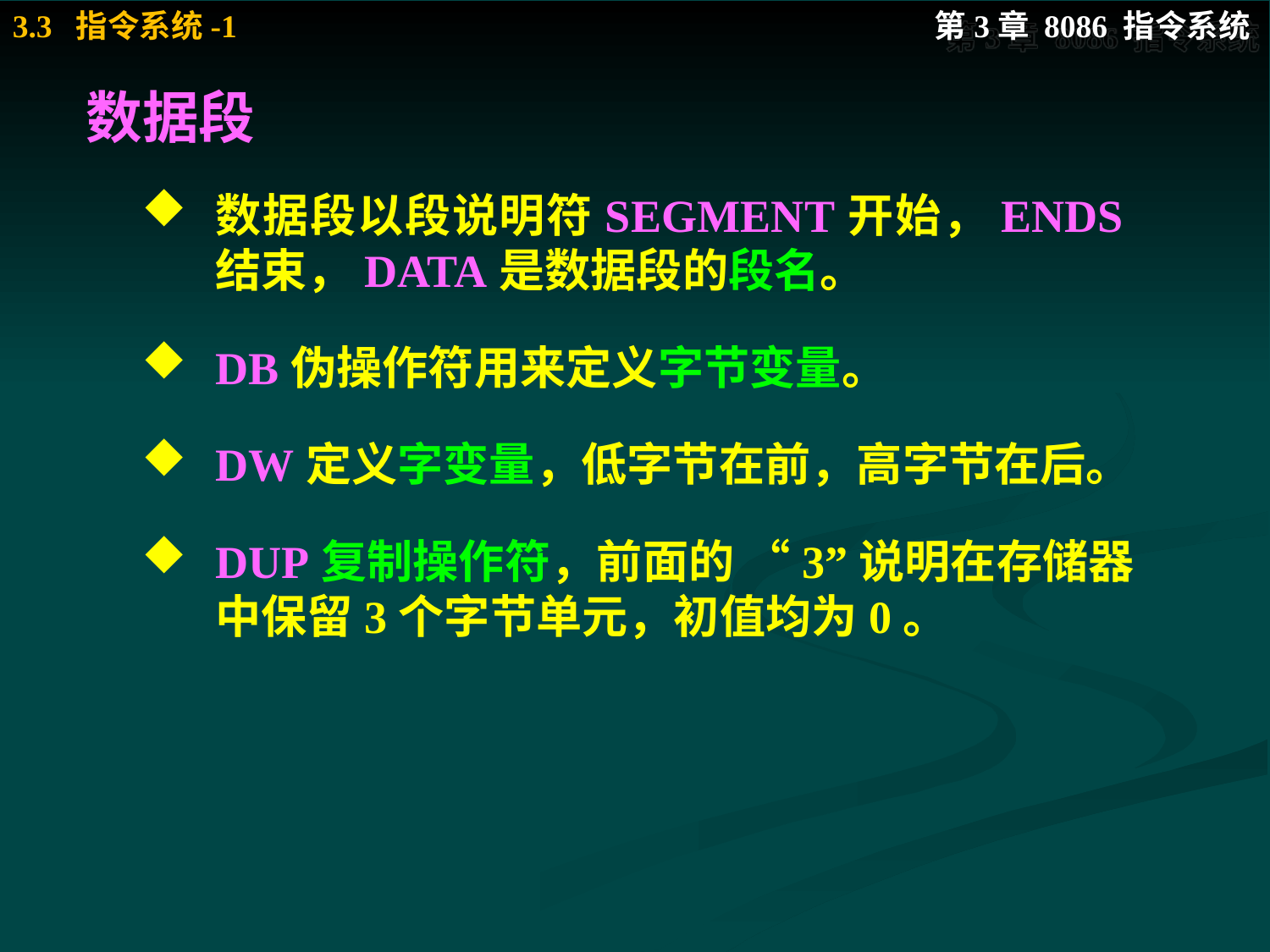

# 数据段
数据段以段说明符SEGMENT开始，ENDS结束，DATA是数据段的段名。
DB伪操作符用来定义字节变量。
DW定义字变量，低字节在前，高字节在后。
DUP复制操作符，前面的 “3”说明在存储器中保留3个字节单元，初值均为0。